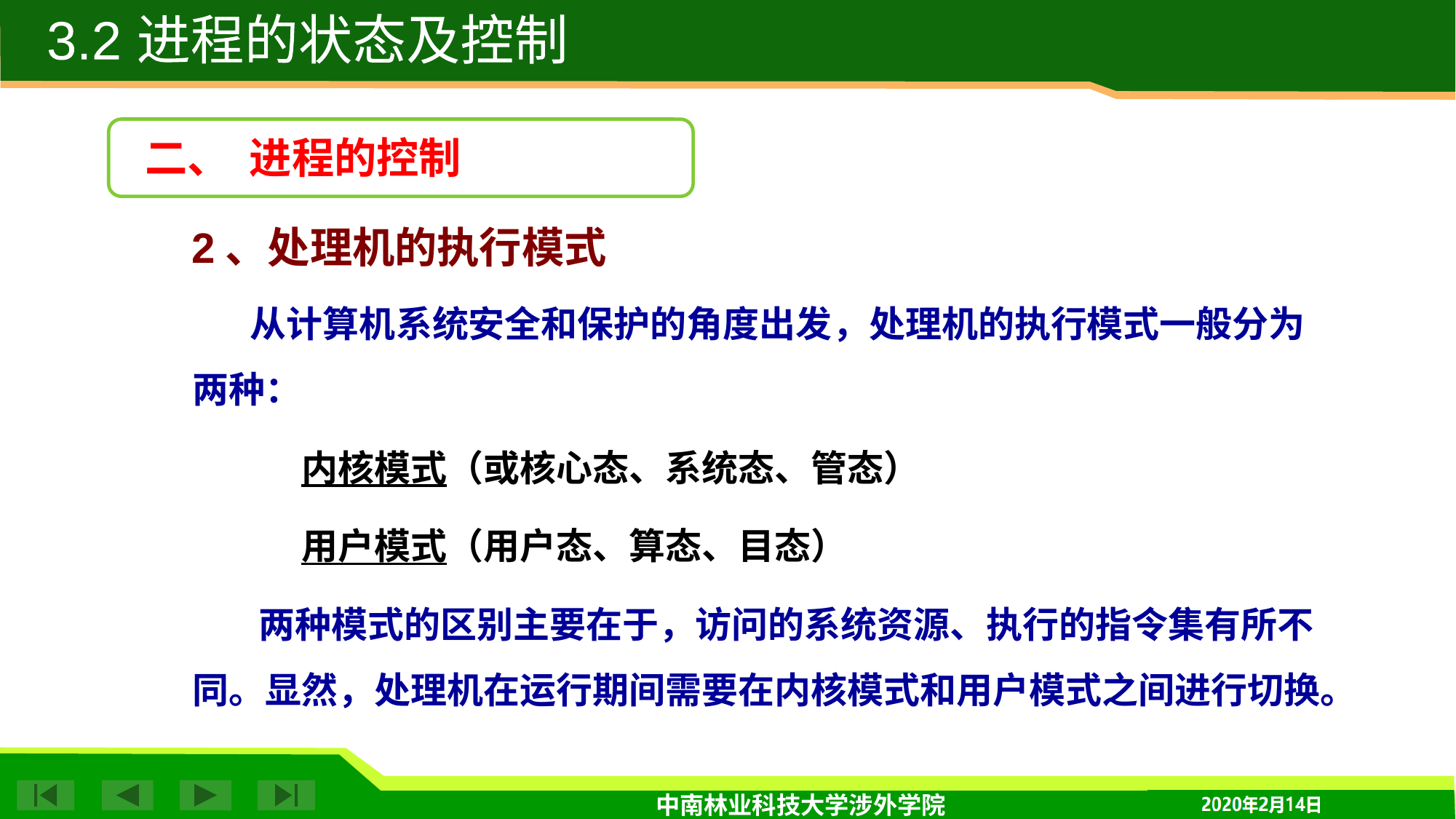

3.2 进程的状态及控制

二、  进程的控制
 2、处理机的执行模式
      从计算机系统安全和保护的角度出发，处理机的执行模式一般分为两种：
内核模式（或核心态、系统态、管态）
用户模式（用户态、算态、目态）
       两种模式的区别主要在于，访问的系统资源、执行的指令集有所不同。显然，处理机在运行期间需要在内核模式和用户模式之间进行切换。